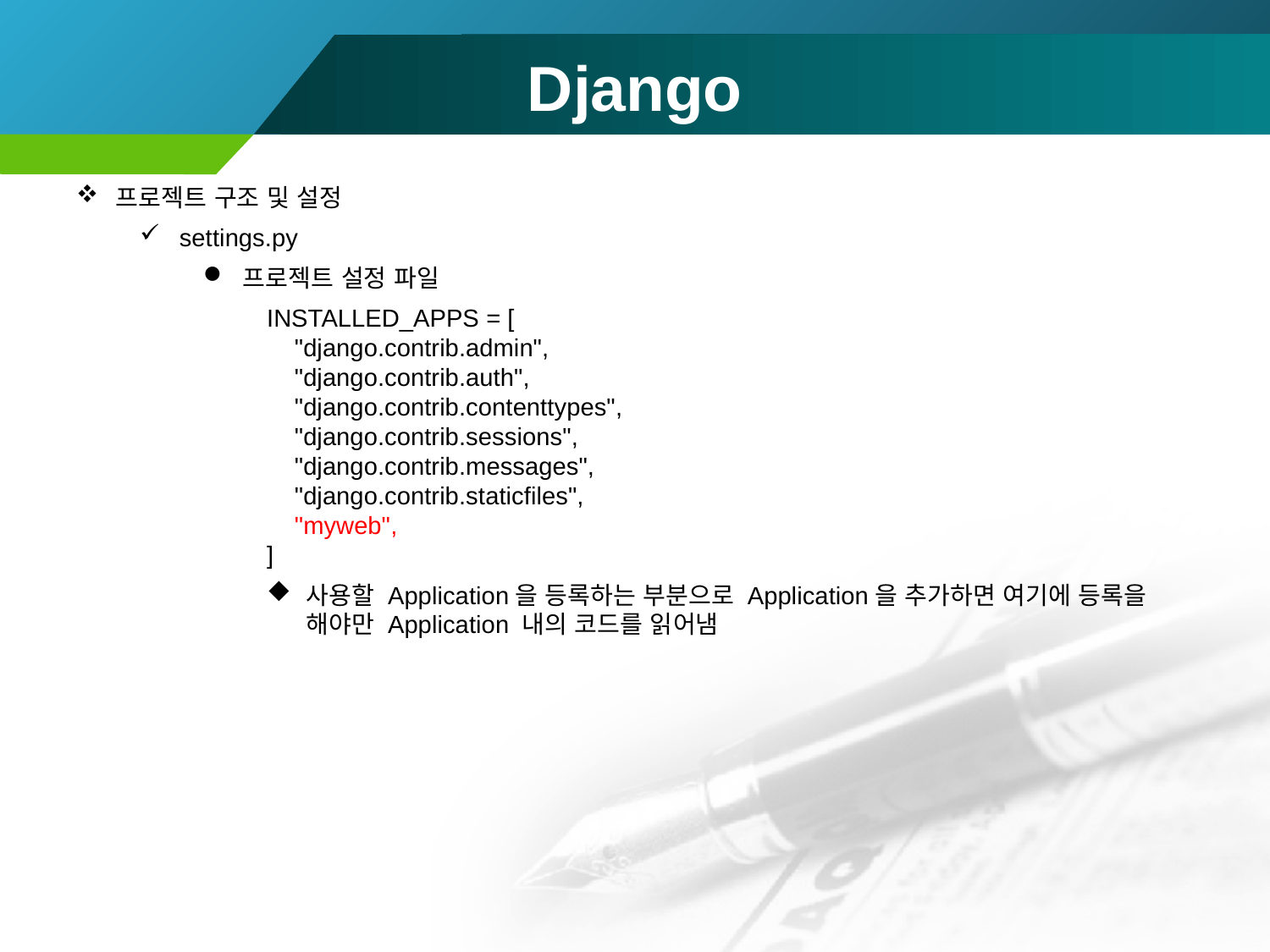

# Django
프로젝트 구조 및 설정
settings.py
프로젝트 설정 파일
INSTALLED_APPS = [
    "django.contrib.admin",
    "django.contrib.auth",
    "django.contrib.contenttypes",
    "django.contrib.sessions",
    "django.contrib.messages",
    "django.contrib.staticfiles",
    "myweb",
]
사용할 Application을 등록하는 부분으로 Application을 추가하면 여기에 등록을 해야만 Application 내의 코드를 읽어냄